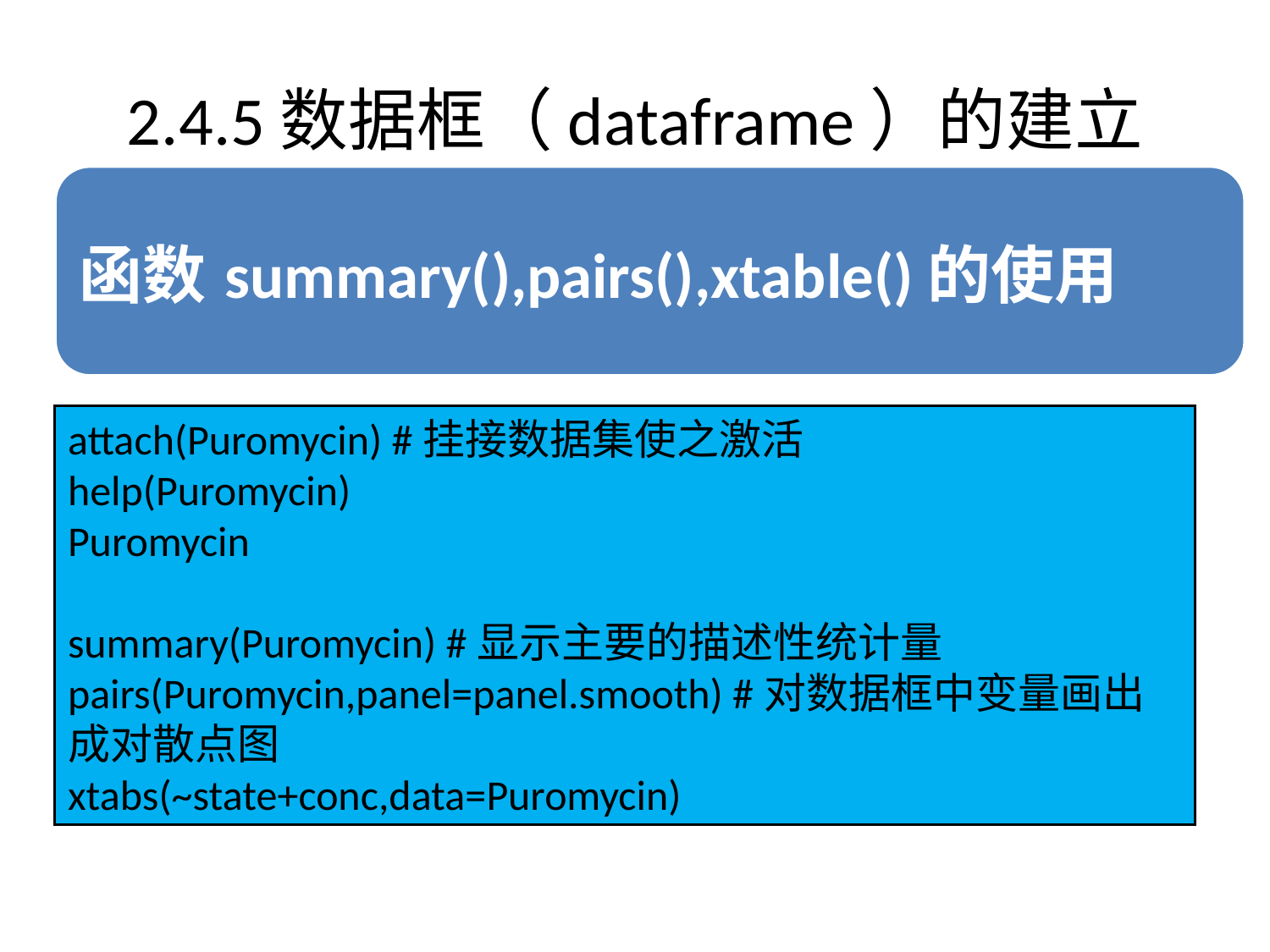

# 2.4.5数据框（dataframe）的建立
函数summary(),pairs(),xtable()的使用
attach(Puromycin) #挂接数据集使之激活
help(Puromycin)
Puromycin

summary(Puromycin) #显示主要的描述性统计量
pairs(Puromycin,panel=panel.smooth) #对数据框中变量画出成对散点图
xtabs(~state+conc,data=Puromycin)